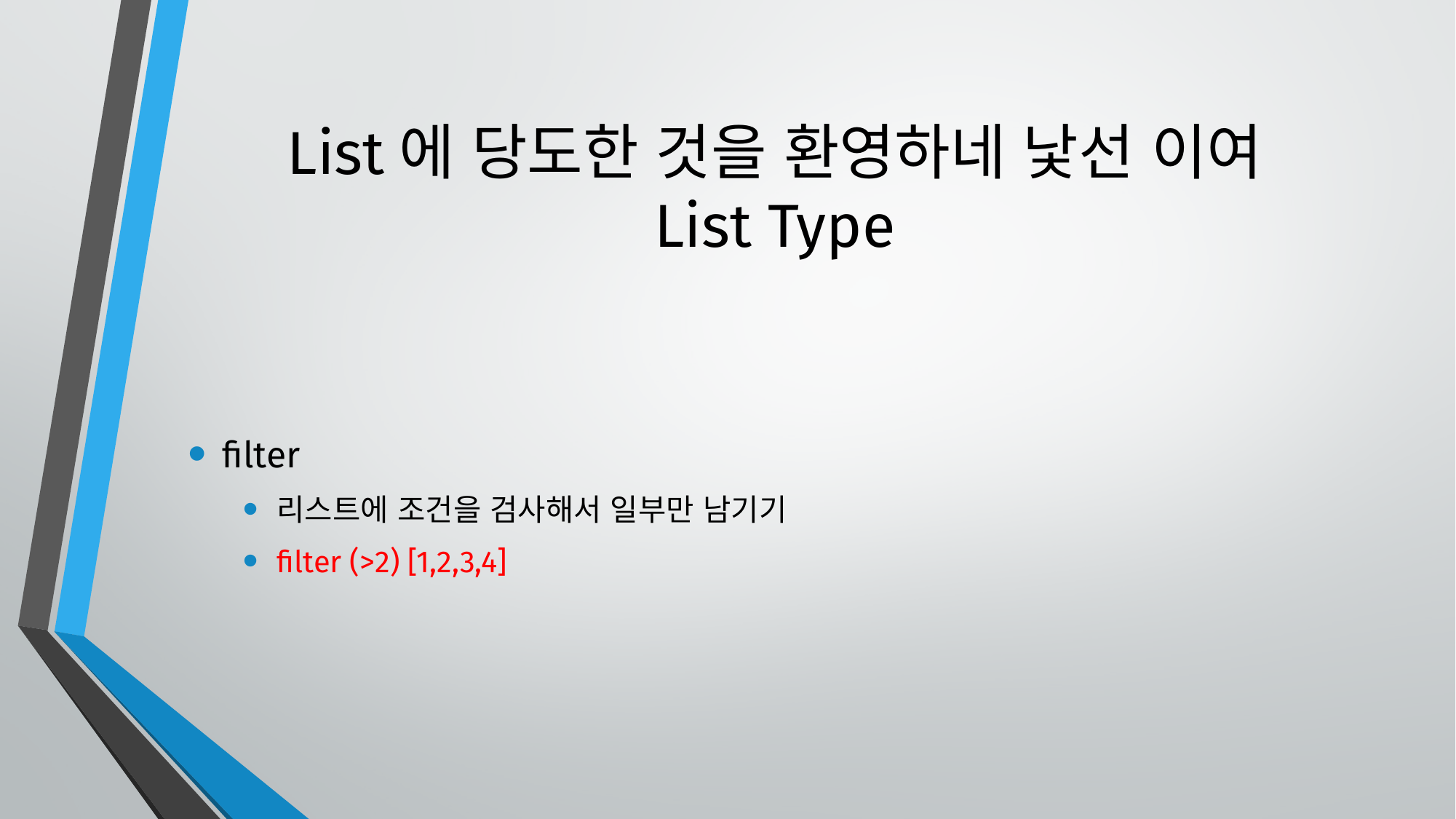

# List에 당도한 것을 환영하네 낯선 이여 List Type
filter
리스트에 조건을 검사해서 일부만 남기기
filter (>2) [1,2,3,4]